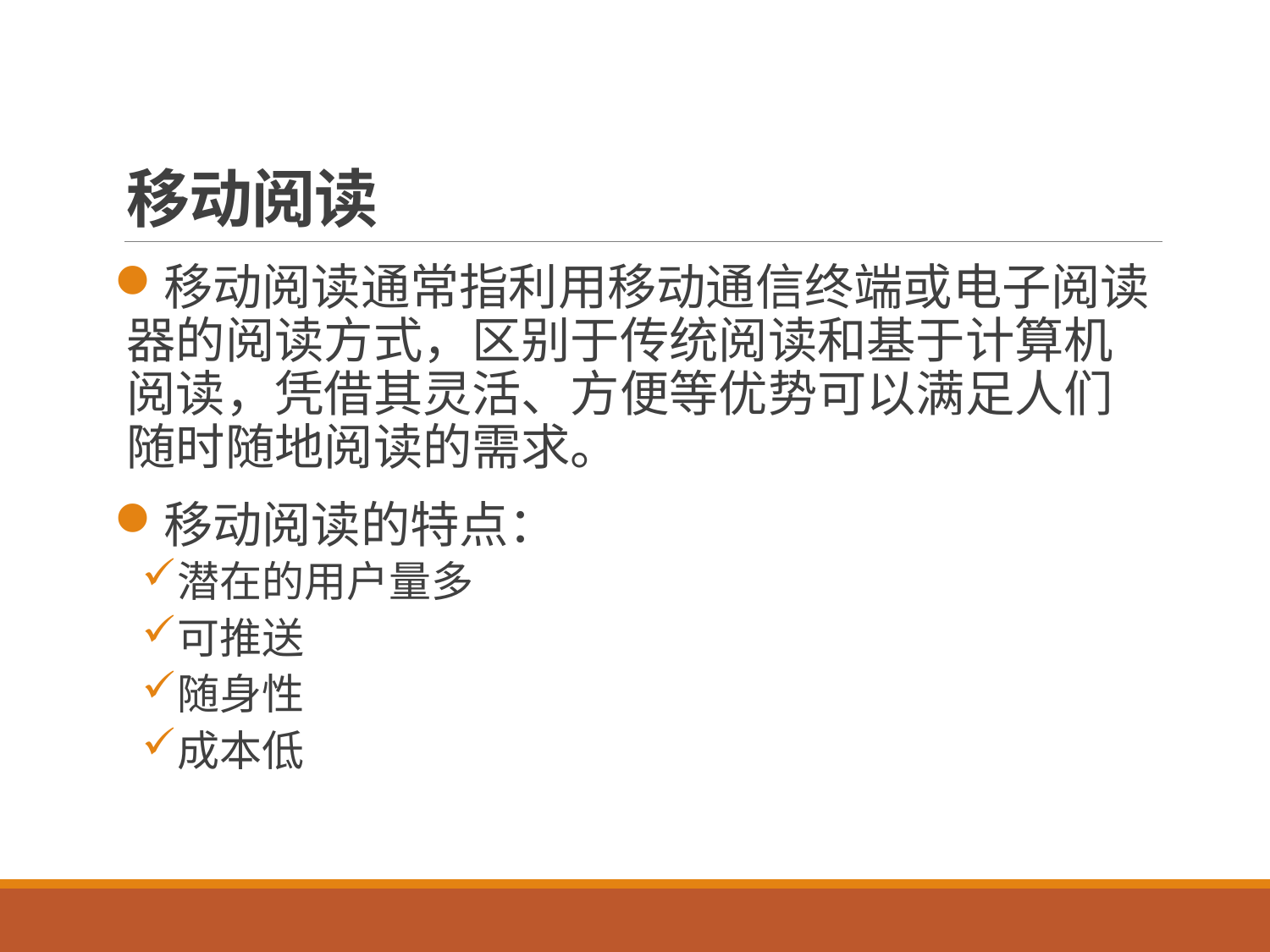

# 移动阅读
移动阅读通常指利用移动通信终端或电子阅读器的阅读方式，区别于传统阅读和基于计算机阅读，凭借其灵活、方便等优势可以满足人们随时随地阅读的需求。
移动阅读的特点：
潜在的用户量多
可推送
随身性
成本低